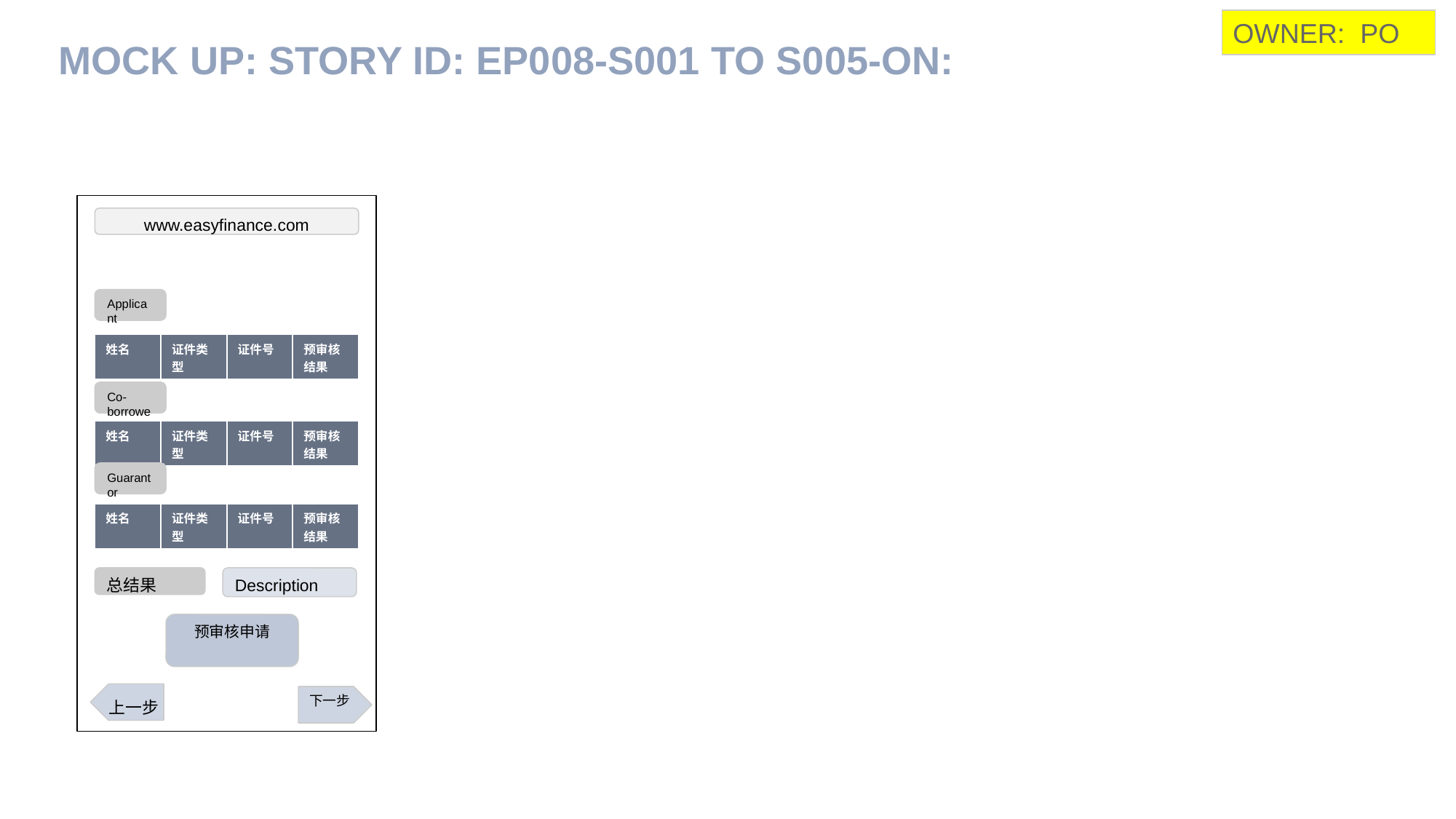

OWNER:  PO
# Mock Up: Story ID: EP008-S001 to S005-ON:

www.easyfinance.com
Applicant
| 姓名 | 证件类型 | 证件号 | 预审核结果 |
| --- | --- | --- | --- |
Co-borrower
| 姓名 | 证件类型 | 证件号 | 预审核结果 |
| --- | --- | --- | --- |
Guarantor
| 姓名 | 证件类型 | 证件号 | 预审核结果 |
| --- | --- | --- | --- |
总结果
Description
预审核申请

下一步
上一步